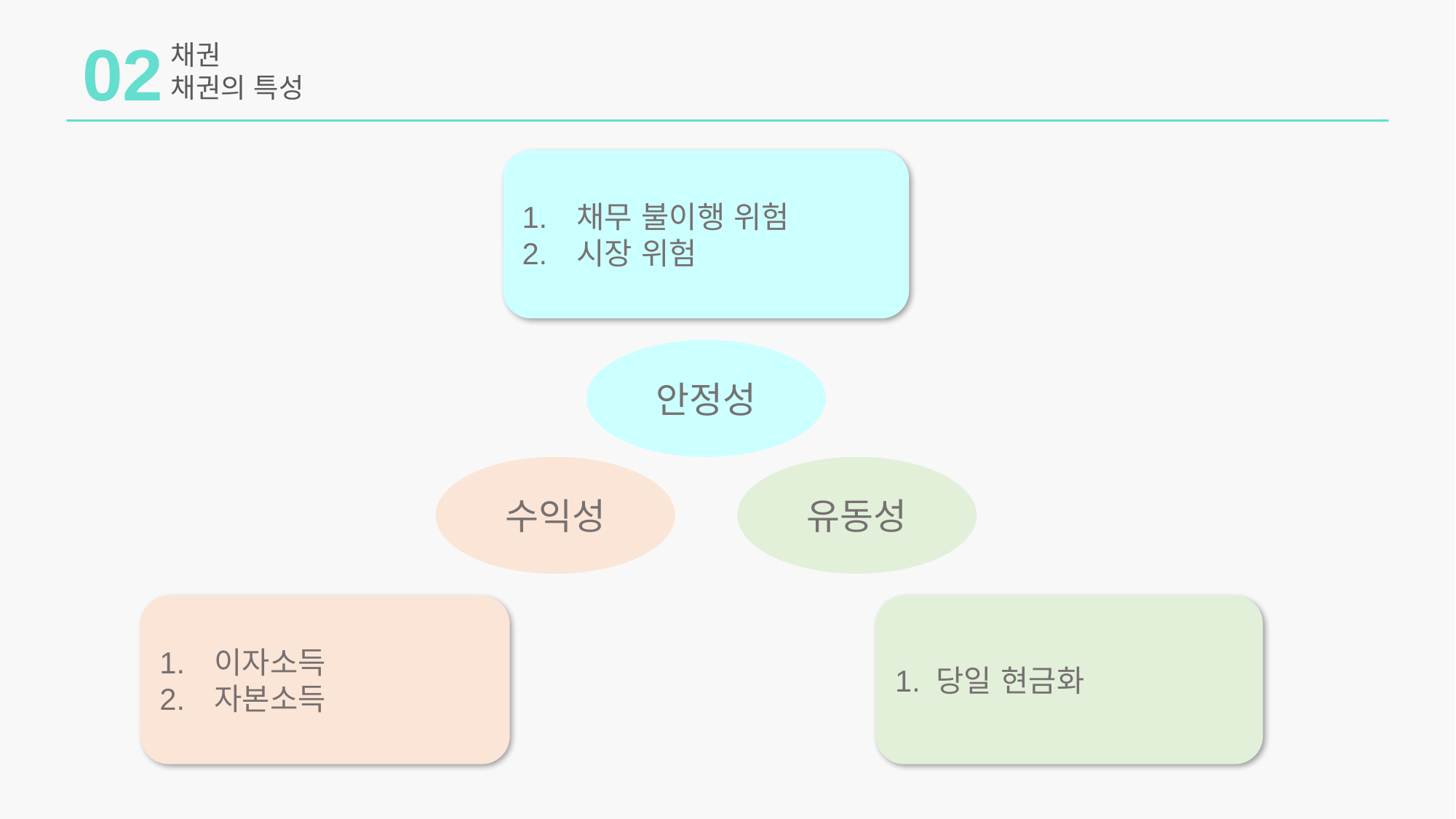

02
채권
채권의 특성

채무 불이행 위험
시장 위험
안정성
수익성
유동성
이자소득
자본소득
1. 당일 현금화